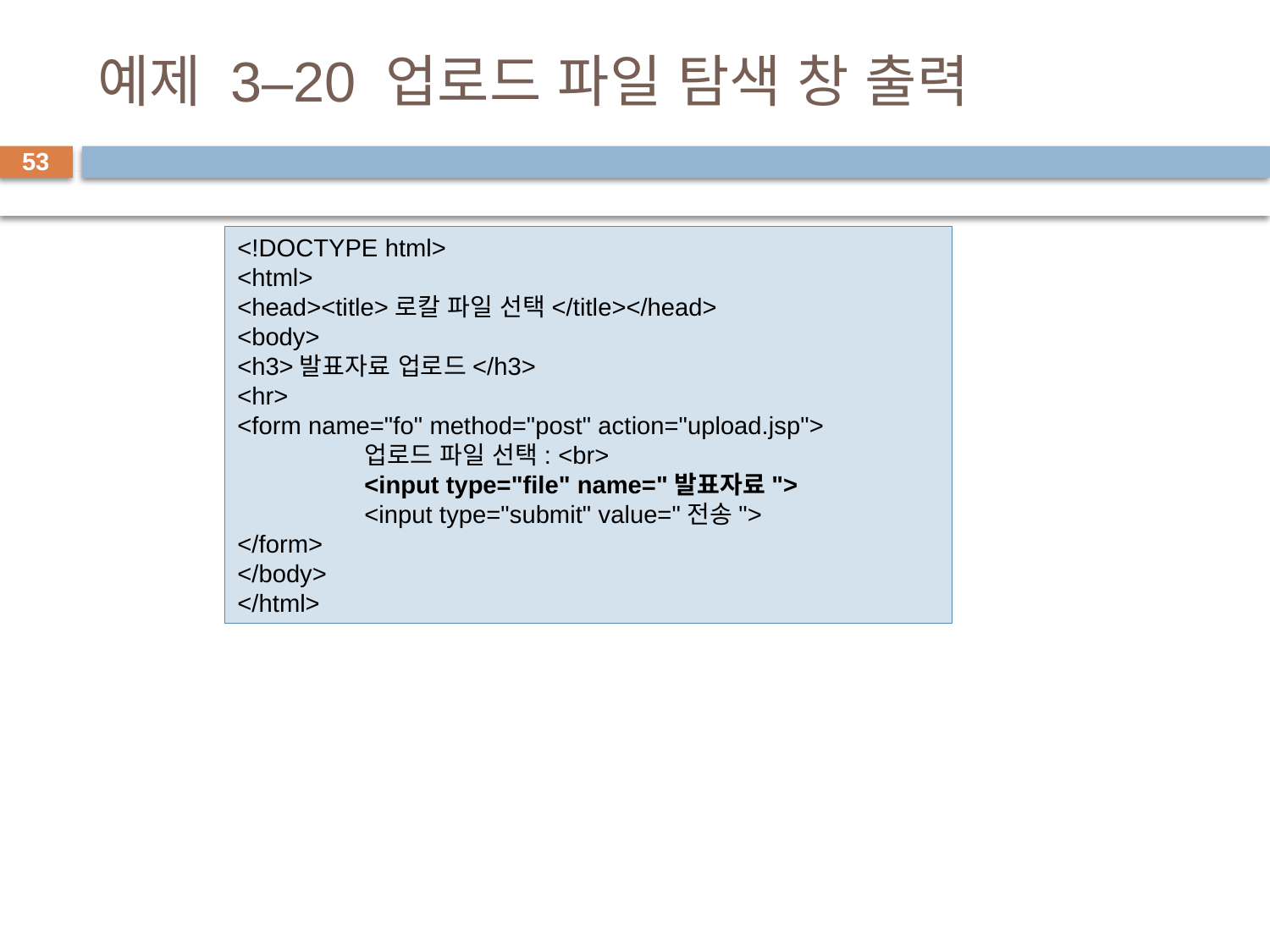

# 예제 3–20 업로드 파일 탐색 창 출력
53
<!DOCTYPE html>
<html>
<head><title>로칼 파일 선택</title></head>
<body>
<h3>발표자료 업로드</h3>
<hr>
<form name="fo" method="post" action="upload.jsp">
	업로드 파일 선택: <br>
	<input type="file" name="발표자료">
	<input type="submit" value="전송">
</form>
</body>
</html>